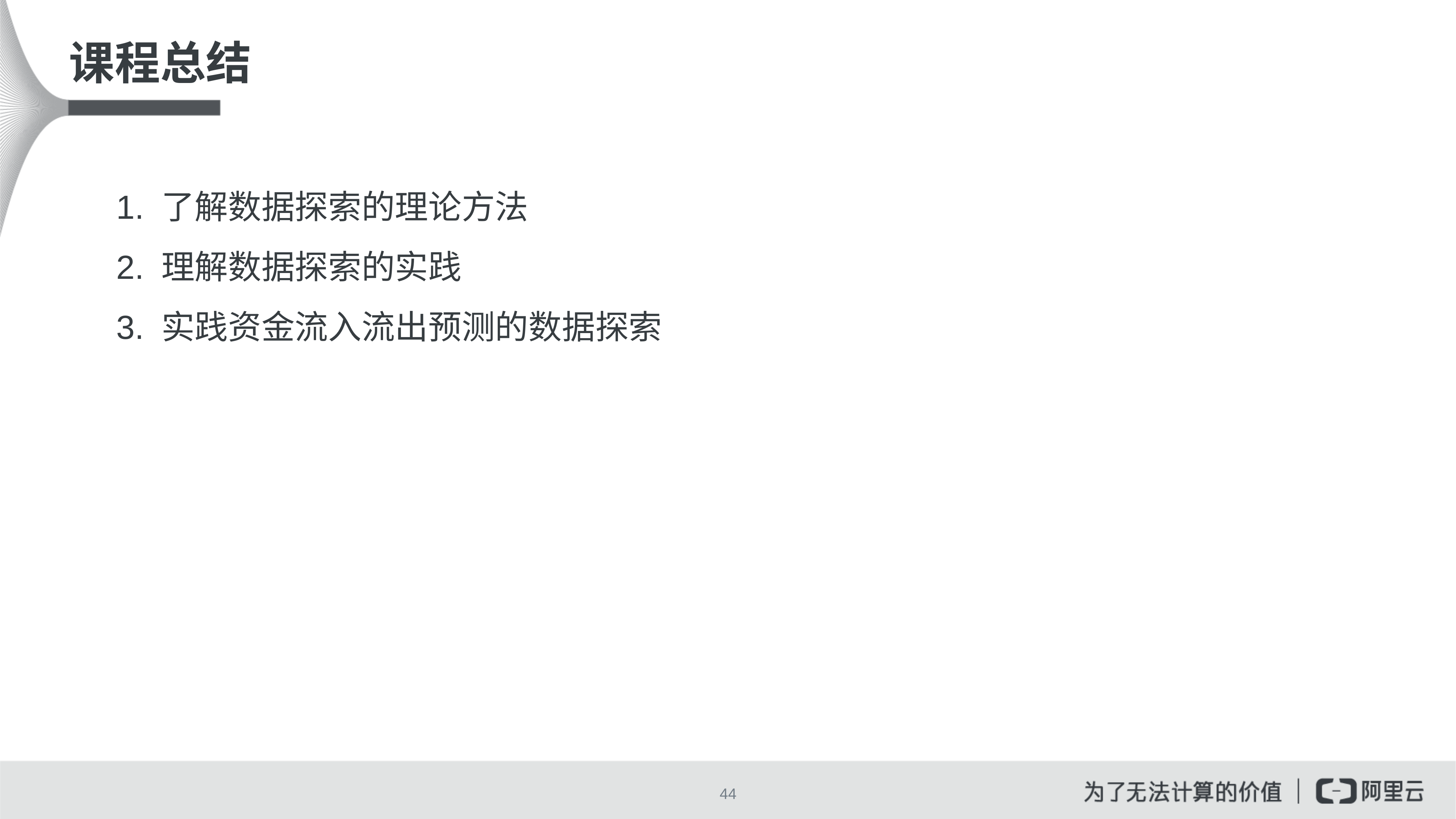

# 课程总结
1. 了解数据探索的理论方法
2. 理解数据探索的实践
3. 实践资金流入流出预测的数据探索